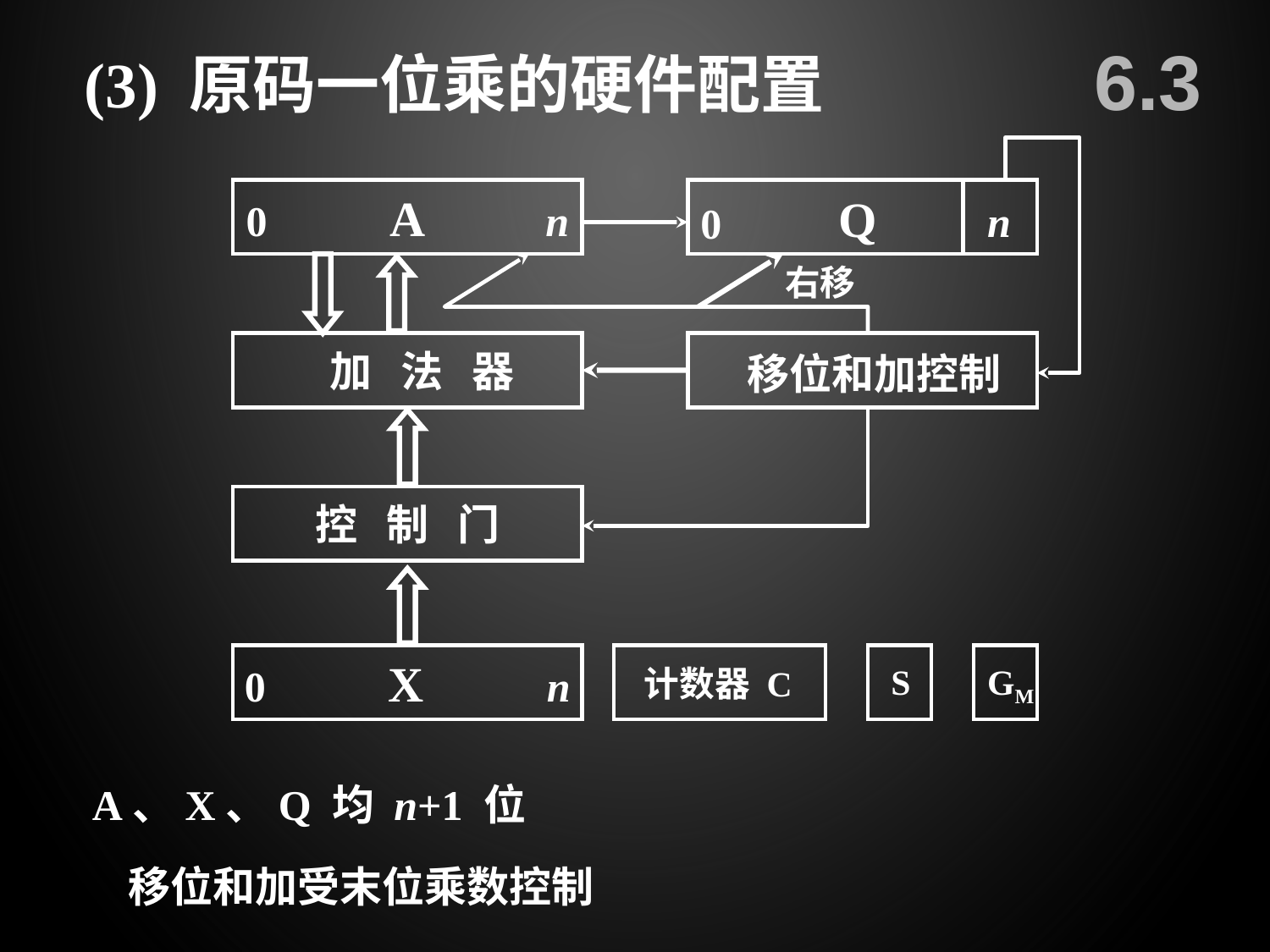

6.3
(3) 原码一位乘的硬件配置

0          A          n

Q         n
0

右移

  加   法   器
 移位和加控制

控   制   门

0          X          n

计数器 C

S

GM
A、X、Q 均 n+1 位
移位和加受末位乘数控制